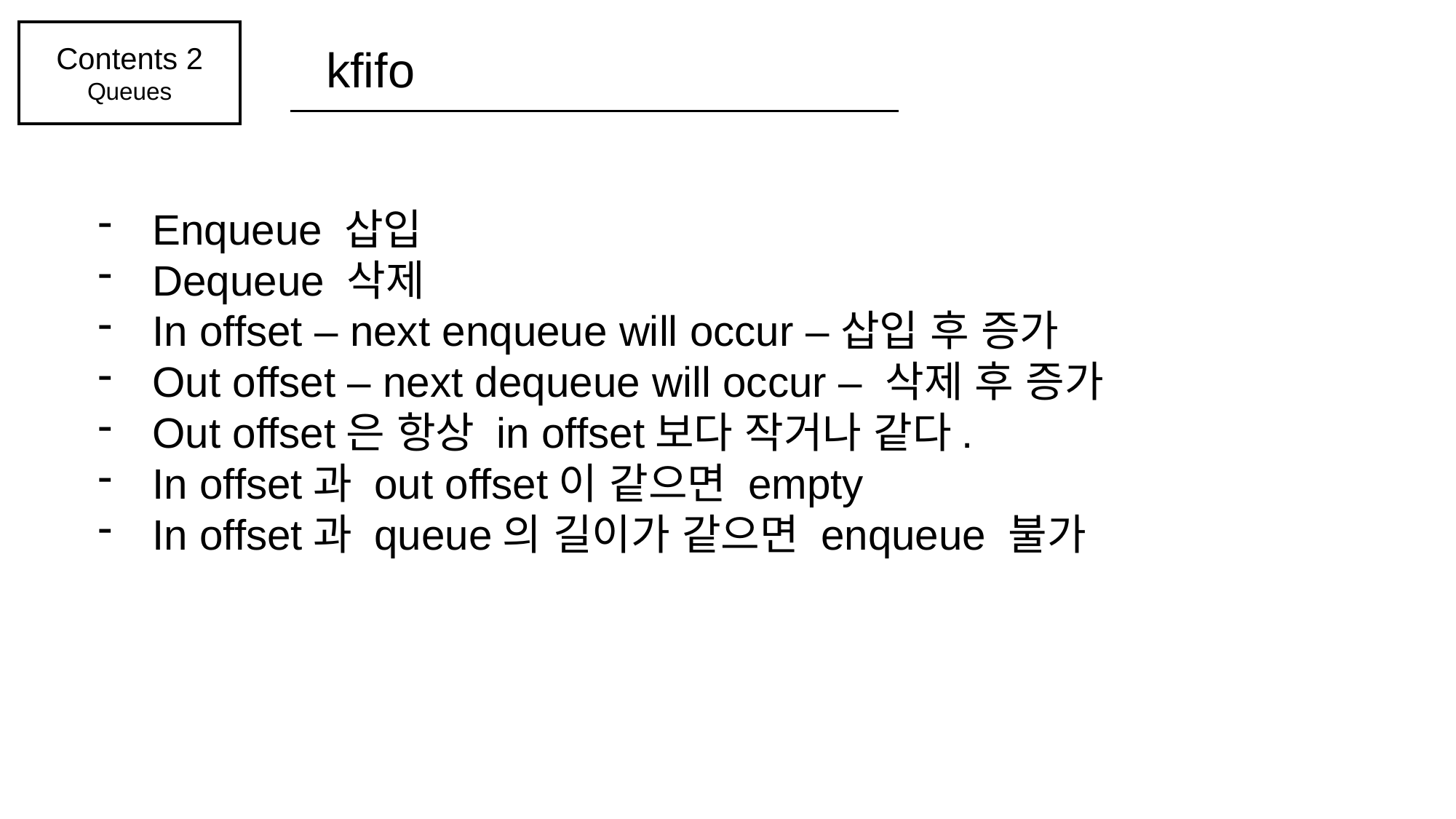

Contents 2
Queues
kfifo
Enqueue 삽입
Dequeue 삭제
In offset – next enqueue will occur –삽입 후 증가
Out offset – next dequeue will occur – 삭제 후 증가
Out offset은 항상 in offset보다 작거나 같다.
In offset과 out offset이 같으면 empty
In offset과 queue의 길이가 같으면 enqueue 불가